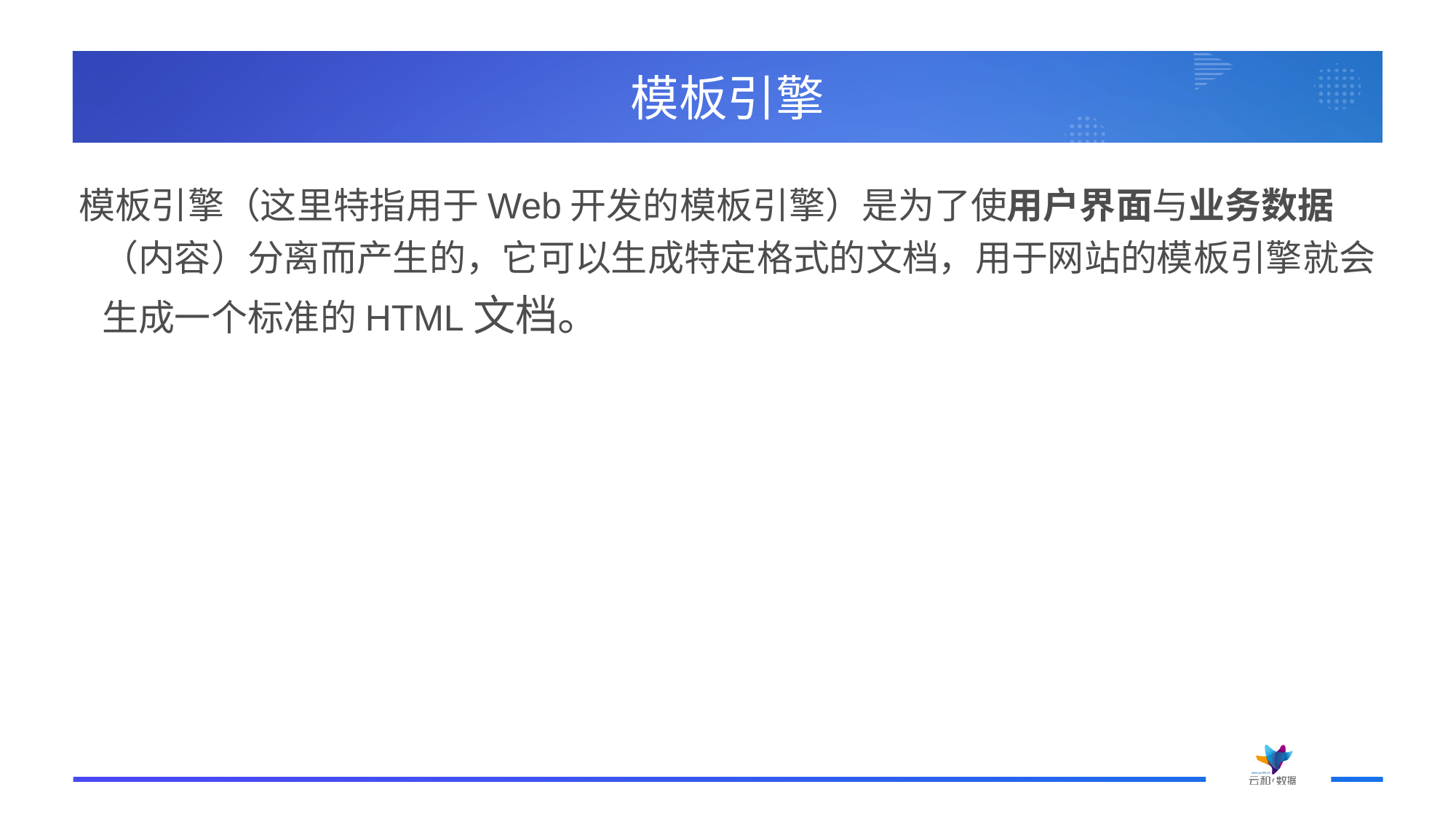

# 模板引擎
模板引擎（这里特指用于Web开发的模板引擎）是为了使用户界面与业务数据（内容）分离而产生的，它可以生成特定格式的文档，用于网站的模板引擎就会生成一个标准的HTML文档。